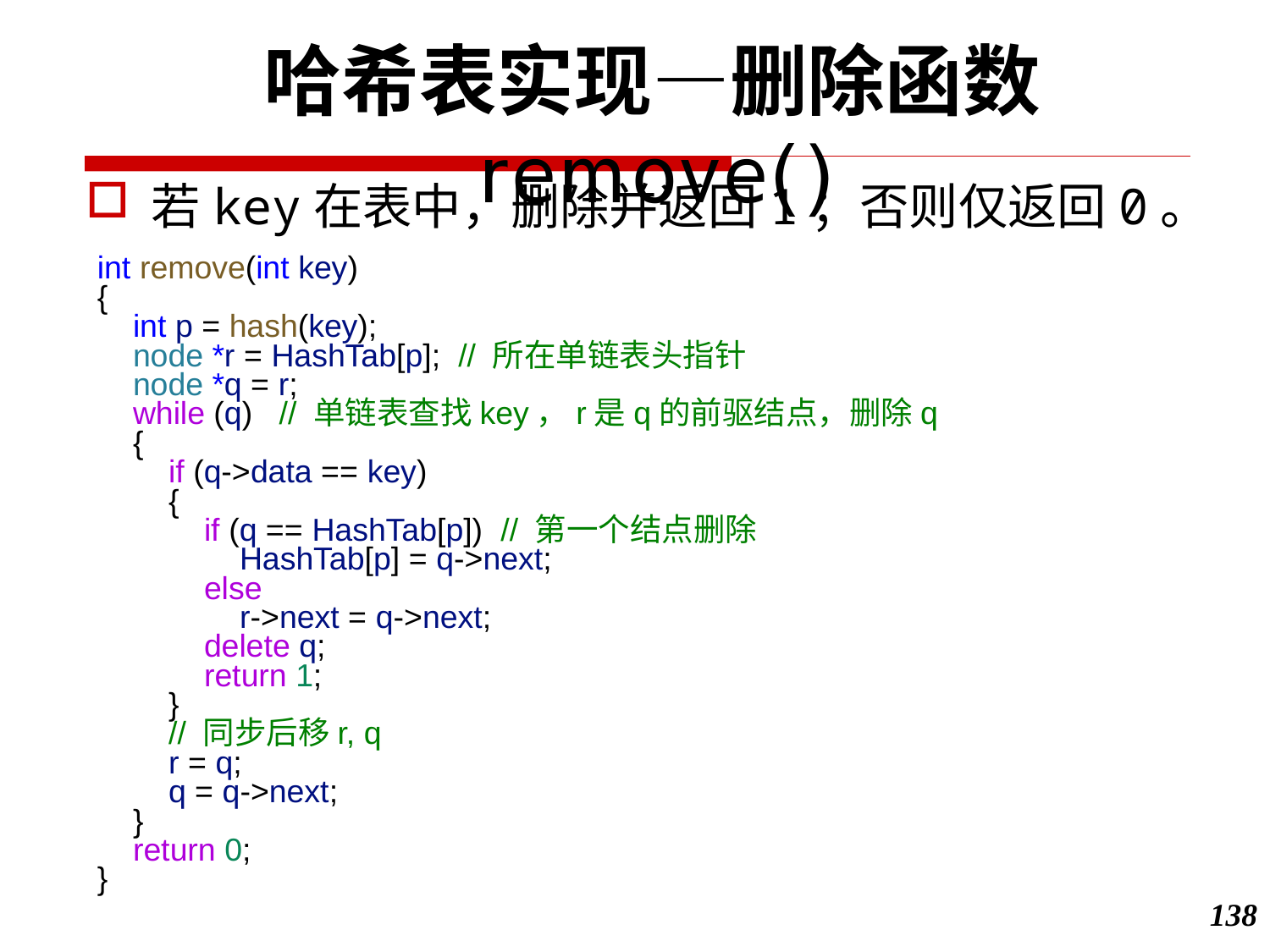

哈希表实现—删除函数remove()
若key在表中，删除并返回1；否则仅返回0。

int remove(int key)
{
    int p = hash(key);
    node *r = HashTab[p];  // 所在单链表头指针
    node *q = r;
    while (q)   // 单链表查找key，r是q的前驱结点，删除q
    {
        if (q->data == key)
        {
            if (q == HashTab[p])  // 第一个结点删除
                HashTab[p] = q->next;
            else
                r->next = q->next;
            delete q;
            return 1;
        }
        // 同步后移r, q
        r = q;
        q = q->next;
    }
    return 0;
}

138